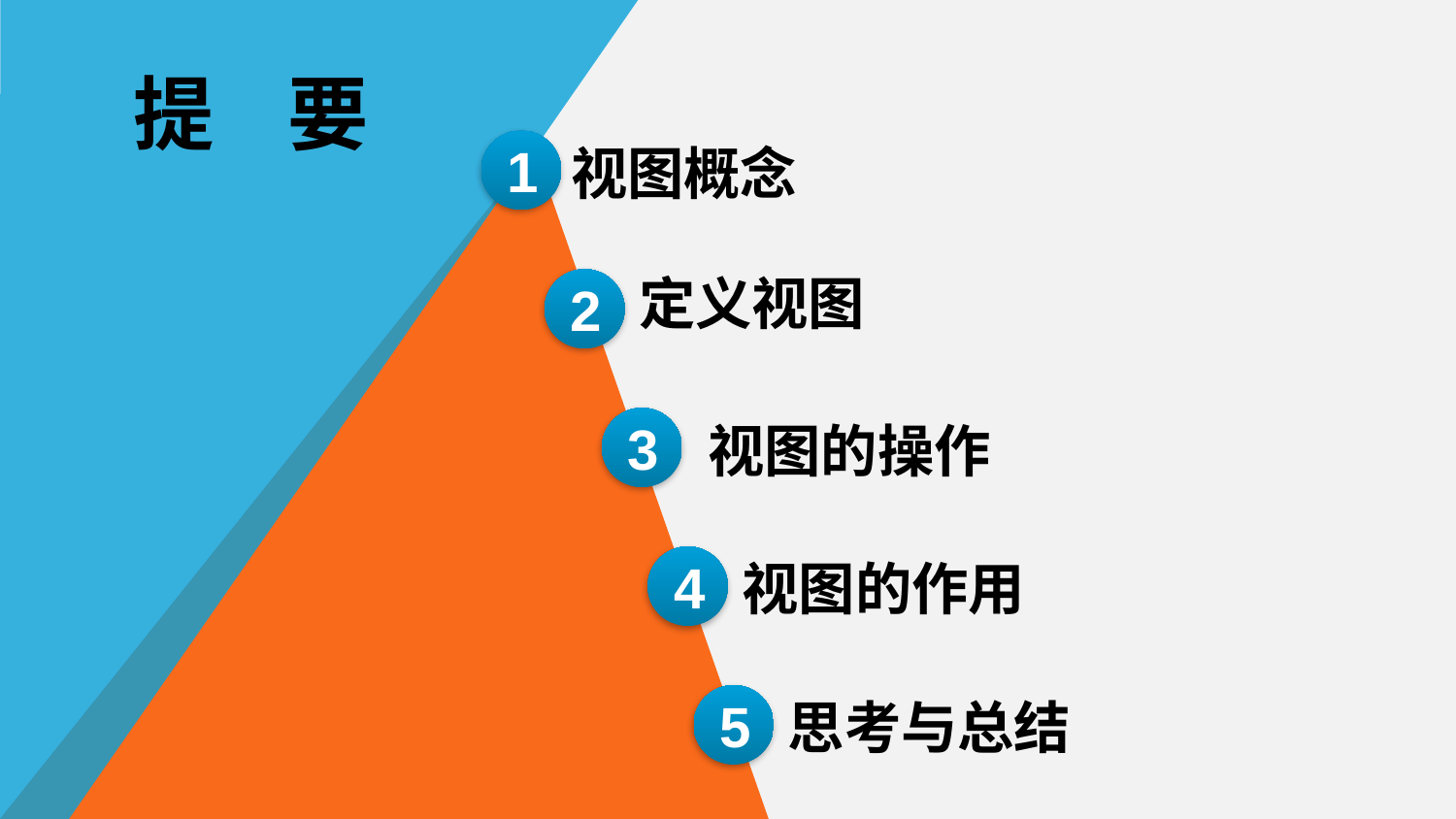

提    要
1
视图概念
定义视图
2
3
视图的操作
4
视图的作用
5
思考与总结